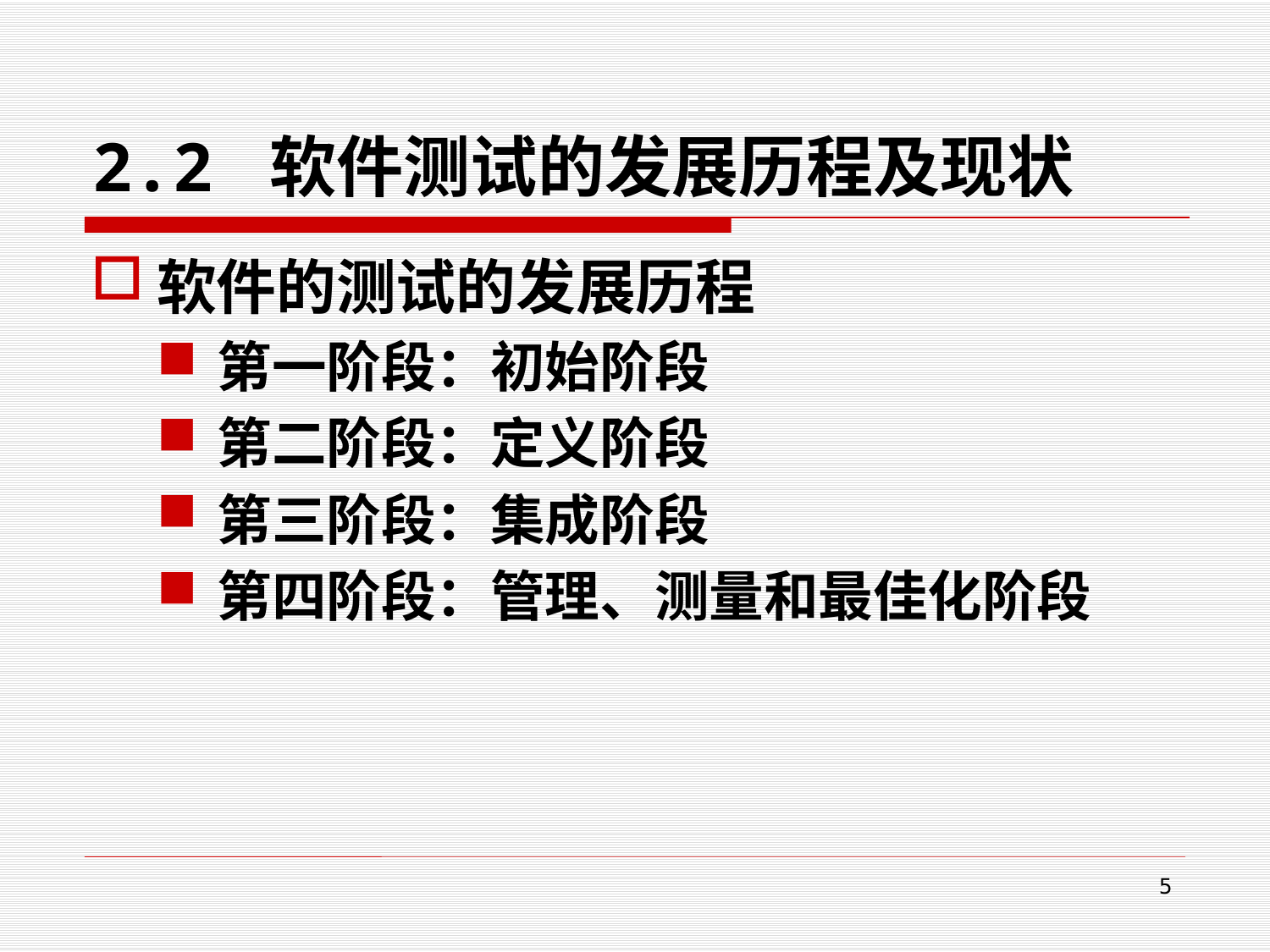

# 2.2 软件测试的发展历程及现状
软件的测试的发展历程
第一阶段：初始阶段
第二阶段：定义阶段
第三阶段：集成阶段
第四阶段：管理、测量和最佳化阶段
5